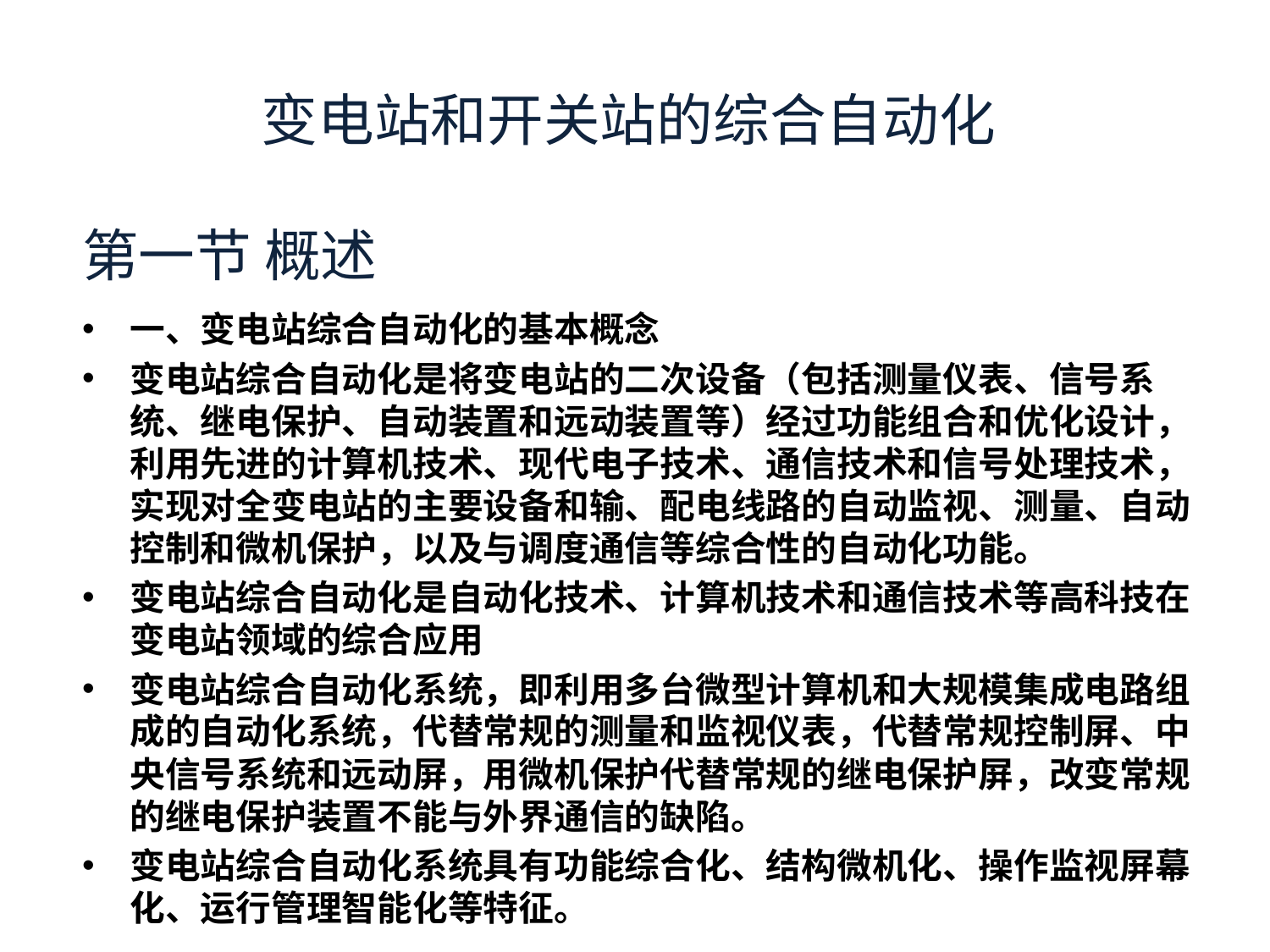

变电站和开关站的综合自动化
# 第一节 概述
一、变电站综合自动化的基本概念
变电站综合自动化是将变电站的二次设备（包括测量仪表、信号系统、继电保护、自动装置和远动装置等）经过功能组合和优化设计，利用先进的计算机技术、现代电子技术、通信技术和信号处理技术，实现对全变电站的主要设备和输、配电线路的自动监视、测量、自动控制和微机保护，以及与调度通信等综合性的自动化功能。
变电站综合自动化是自动化技术、计算机技术和通信技术等高科技在变电站领域的综合应用
变电站综合自动化系统，即利用多台微型计算机和大规模集成电路组成的自动化系统，代替常规的测量和监视仪表，代替常规控制屏、中央信号系统和远动屏，用微机保护代替常规的继电保护屏，改变常规的继电保护装置不能与外界通信的缺陷。
变电站综合自动化系统具有功能综合化、结构微机化、操作监视屏幕化、运行管理智能化等特征。